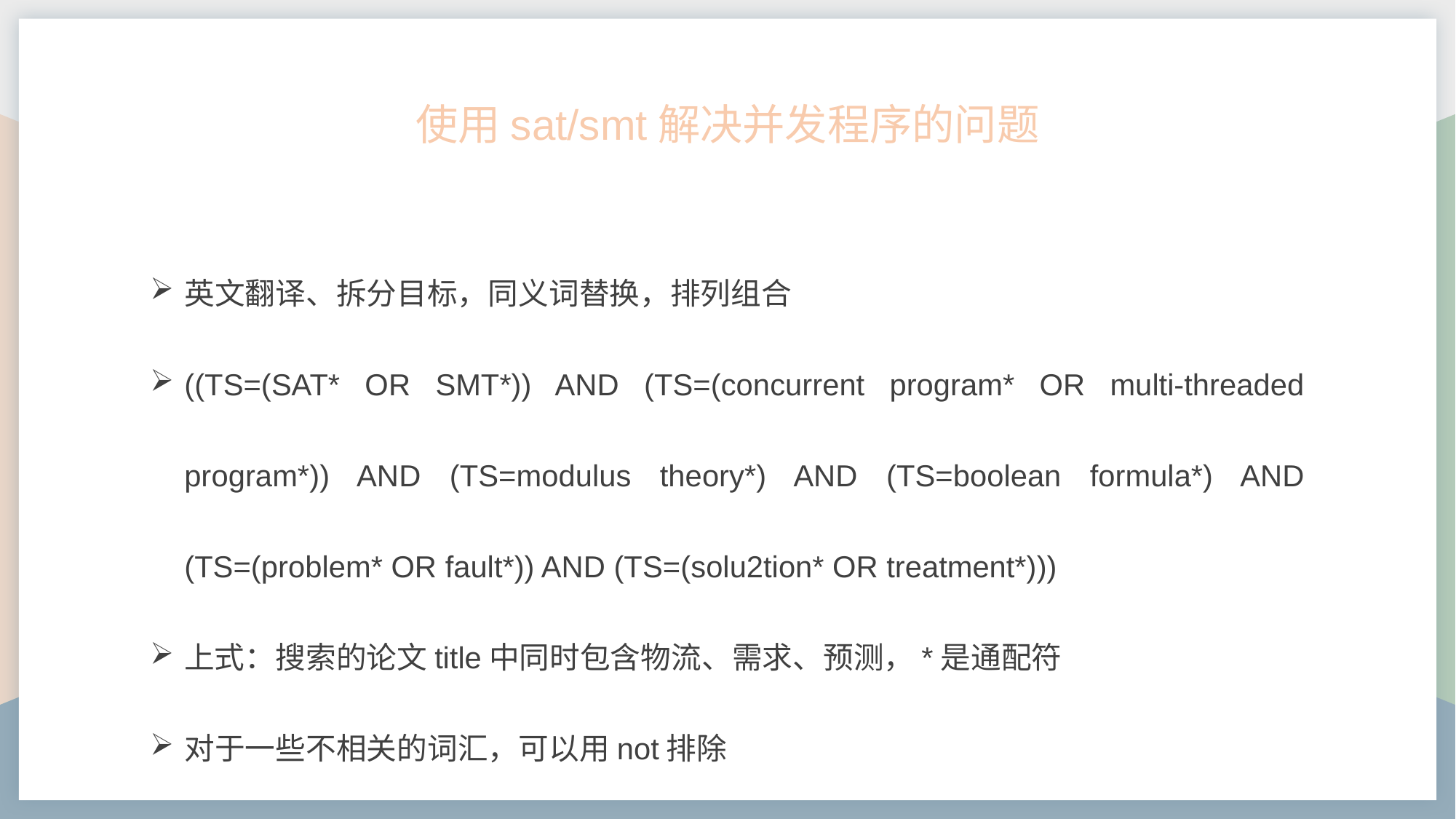

使用sat/smt解决并发程序的问题

英文翻译、拆分目标，同义词替换，排列组合
((TS=(SAT* OR SMT*)) AND (TS=(concurrent program* OR multi-threaded program*)) AND (TS=modulus theory*) AND (TS=boolean formula*) AND (TS=(problem* OR fault*)) AND (TS=(solu2tion* OR treatment*)))
上式：搜索的论文title中同时包含物流、需求、预测，*是通配符
对于一些不相关的词汇，可以用not排除